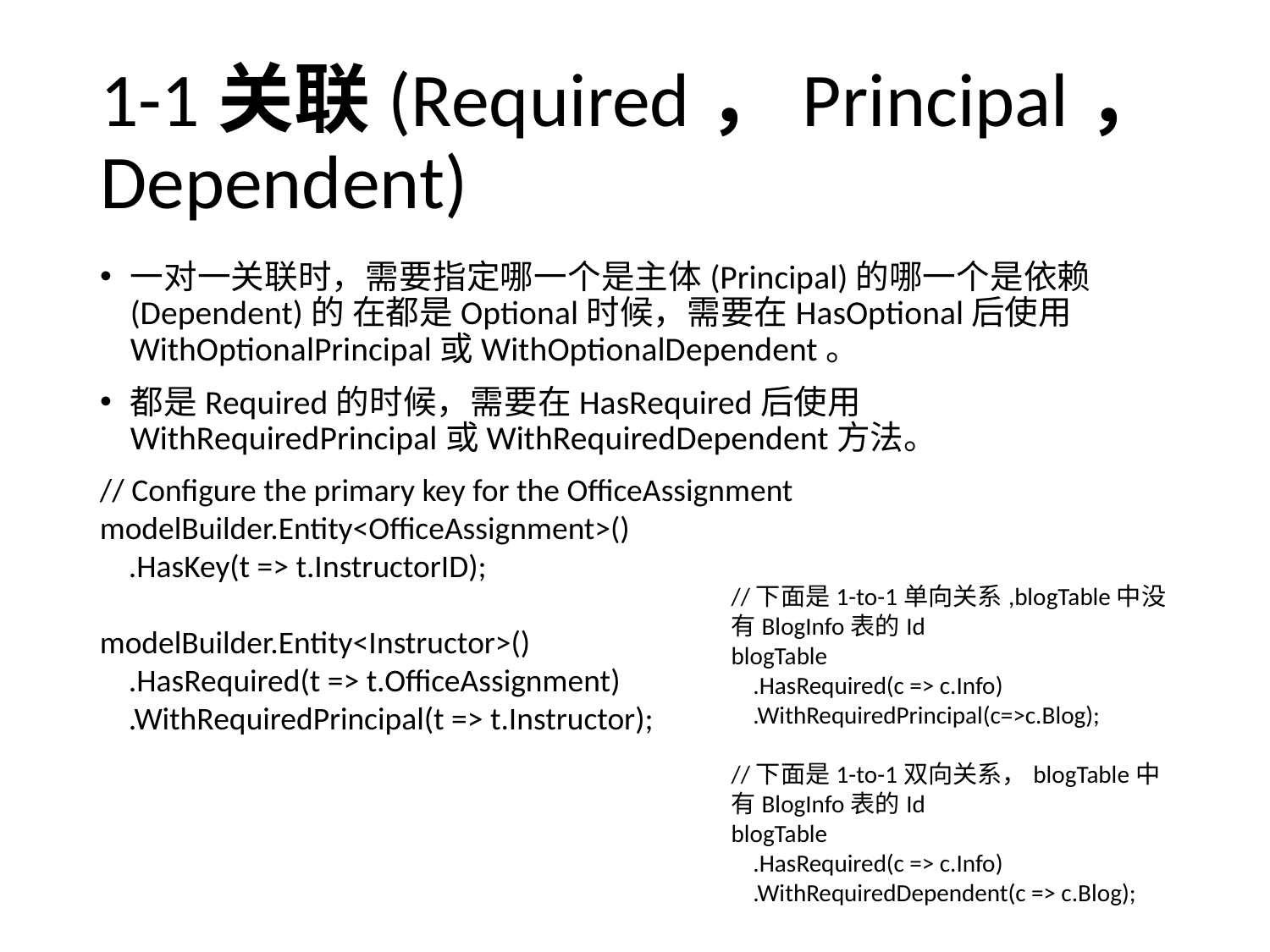

# 1-1关联(Required，Principal，Dependent)
一对一关联时，需要指定哪一个是主体(Principal)的哪一个是依赖(Dependent)的 在都是Optional时候，需要在HasOptional后使用WithOptionalPrincipal或WithOptionalDependent。
都是Required的时候，需要在HasRequired后使用WithRequiredPrincipal或WithRequiredDependent方法。
// Configure the primary key for the OfficeAssignment
modelBuilder.Entity<OfficeAssignment>()
    .HasKey(t => t.InstructorID);

modelBuilder.Entity<Instructor>()
    .HasRequired(t => t.OfficeAssignment)
    .WithRequiredPrincipal(t => t.Instructor);
//下面是1-to-1单向关系,blogTable中没有BlogInfo表的Id
blogTable
    .HasRequired(c => c.Info)
    .WithRequiredPrincipal(c=>c.Blog);

//下面是1-to-1双向关系，blogTable中有BlogInfo表的Id
blogTable
    .HasRequired(c => c.Info)
    .WithRequiredDependent(c => c.Blog);